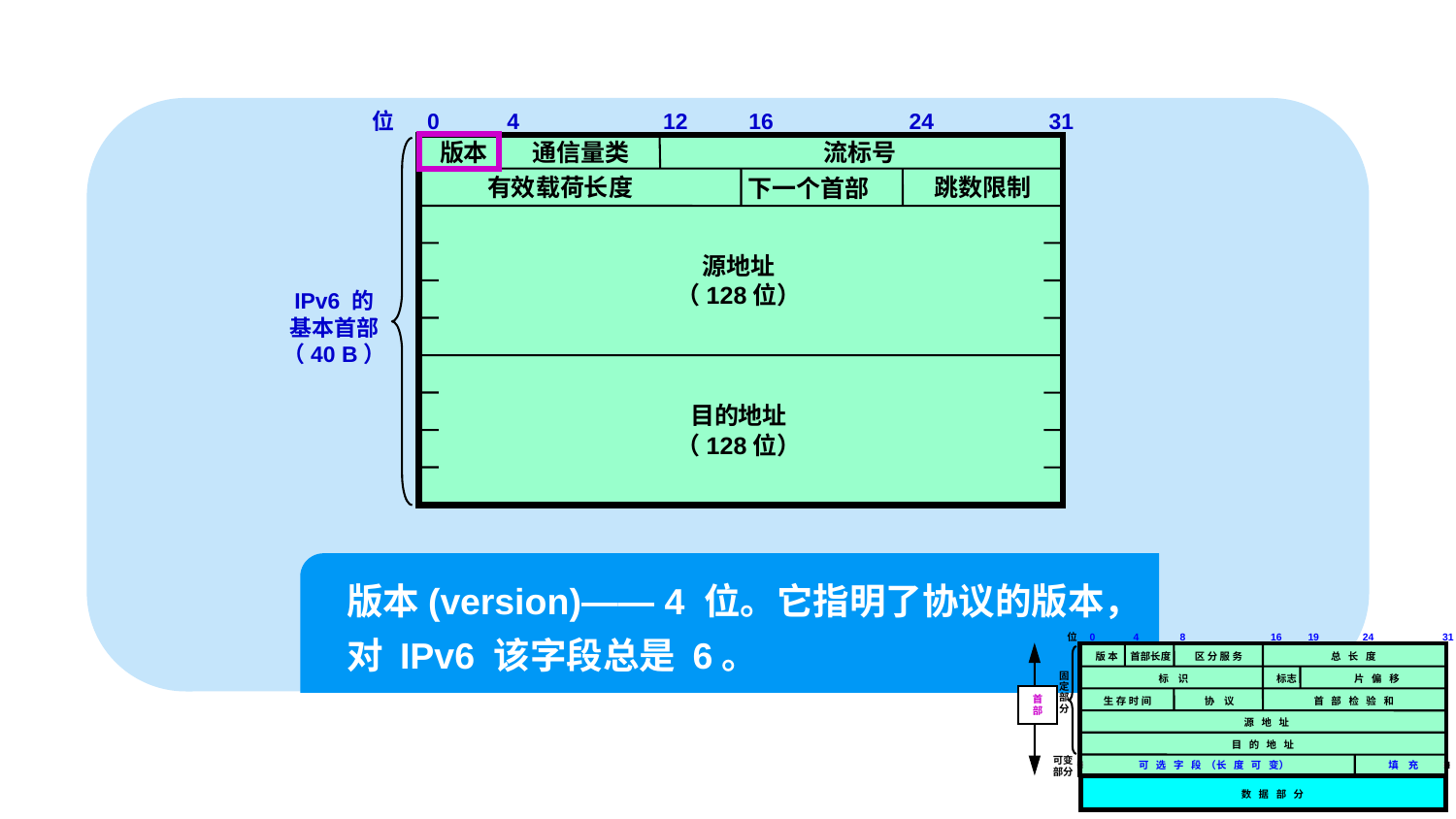

位
0
4
12
16
24
31
版本
通信量类
流标号

有效载荷长度
跳数限制
下一个首部

源地址
（128位）
IPv6 的
基本首部
（40 B）

目的地址
（128位）

版本(version)—— 4 位。它指明了协议的版本，对 IPv6 该字段总是 6。
位
0
4
8
16
19
24
31

首
部

版 本
首部长度
区 分 服 务
总   长   度

固
定
部
分

标    识
标志
片   偏   移
生 存 时 间
协    议
首   部   检   验   和

源   地   址

目   的   地   址
可变
部分
可   选   字   段  （长   度   可   变）
填    充

数   据   部   分

216